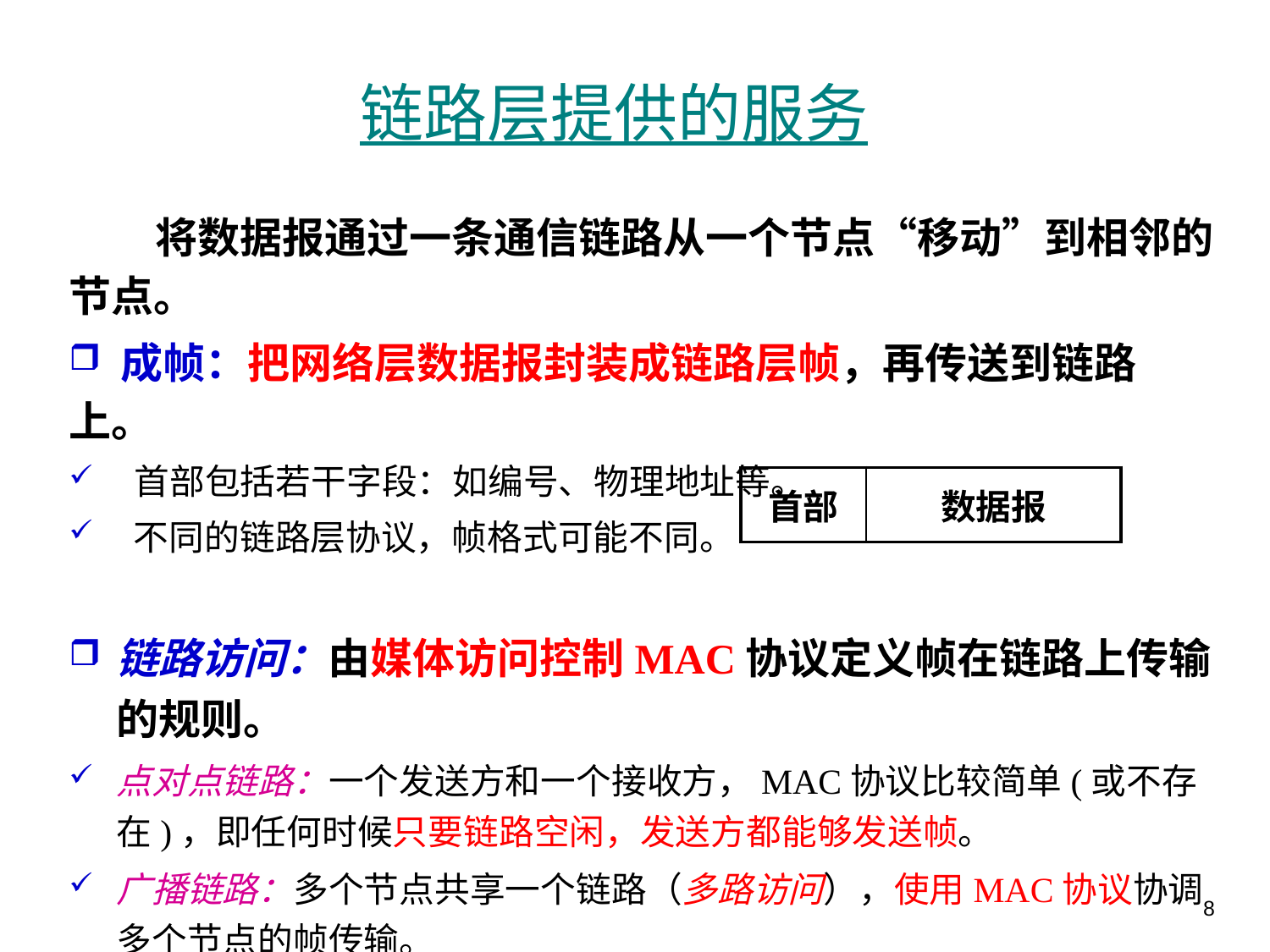

# 链路层提供的服务
        将数据报通过一条通信链路从一个节点“移动”到相邻的节点。
 成帧：把网络层数据报封装成链路层帧，再传送到链路上。
    首部包括若干字段：如编号、物理地址等。
    不同的链路层协议，帧格式可能不同。

链路访问：由媒体访问控制MAC协议定义帧在链路上传输的规则。
点对点链路：一个发送方和一个接收方，MAC协议比较简单(或不存在)，即任何时候只要链路空闲，发送方都能够发送帧。
广播链路：多个节点共享一个链路（多路访问），使用MAC协议协调多个节点的帧传输。
| 首部 | 数据报 |
| --- | --- |
8